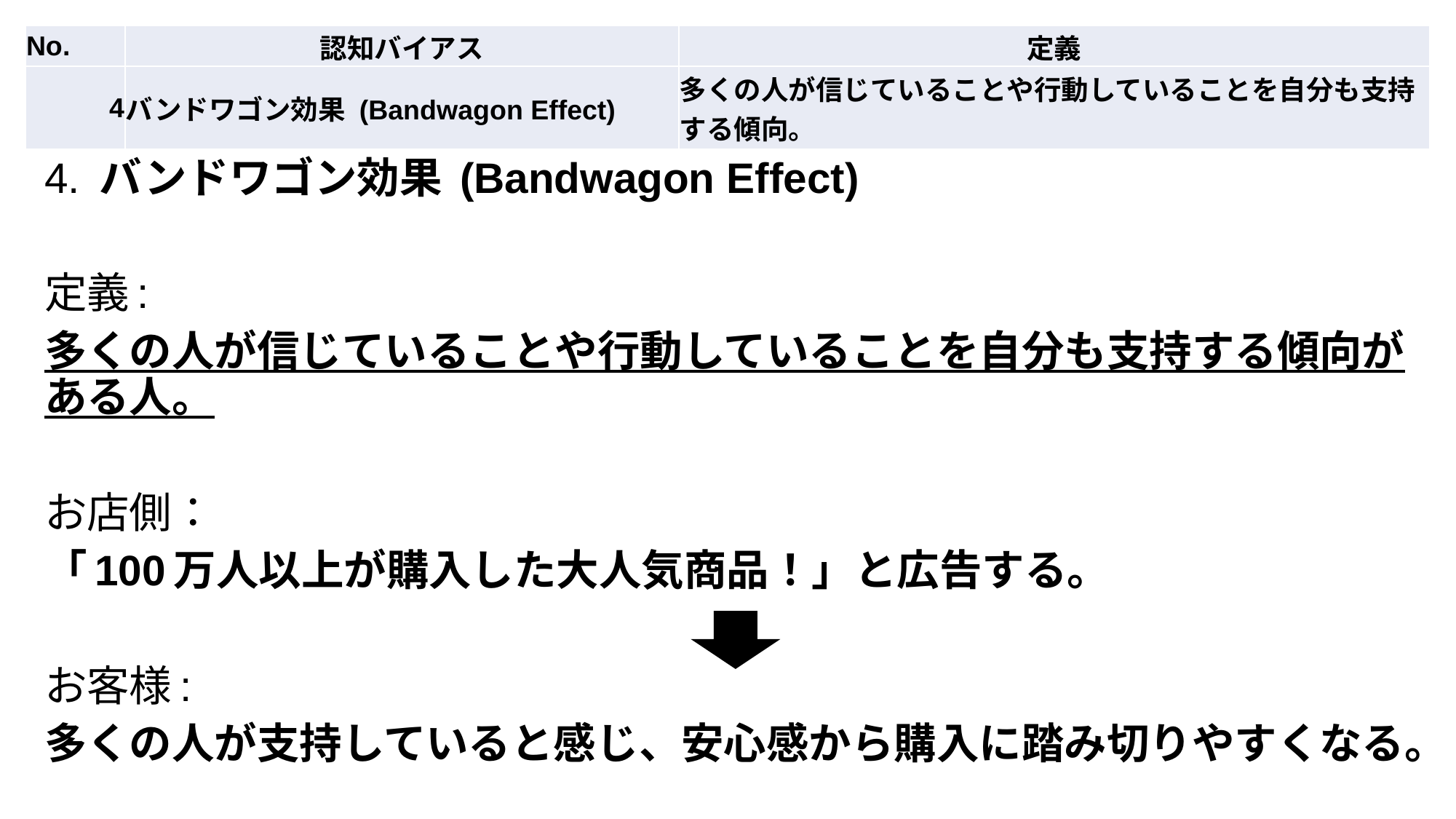

| No. | 認知バイアス | 定義 |
| --- | --- | --- |
| 4 | バンドワゴン効果 (Bandwagon Effect) | 多くの人が信じていることや行動していることを自分も支持する傾向。 |
4. バンドワゴン効果 (Bandwagon Effect)

定義:
多くの人が信じていることや行動していることを自分も支持する傾向がある人。

お店側：
「100万人以上が購入した大人気商品！」と広告する。

お客様:
多くの人が支持していると感じ、安心感から購入に踏み切りやすくなる。